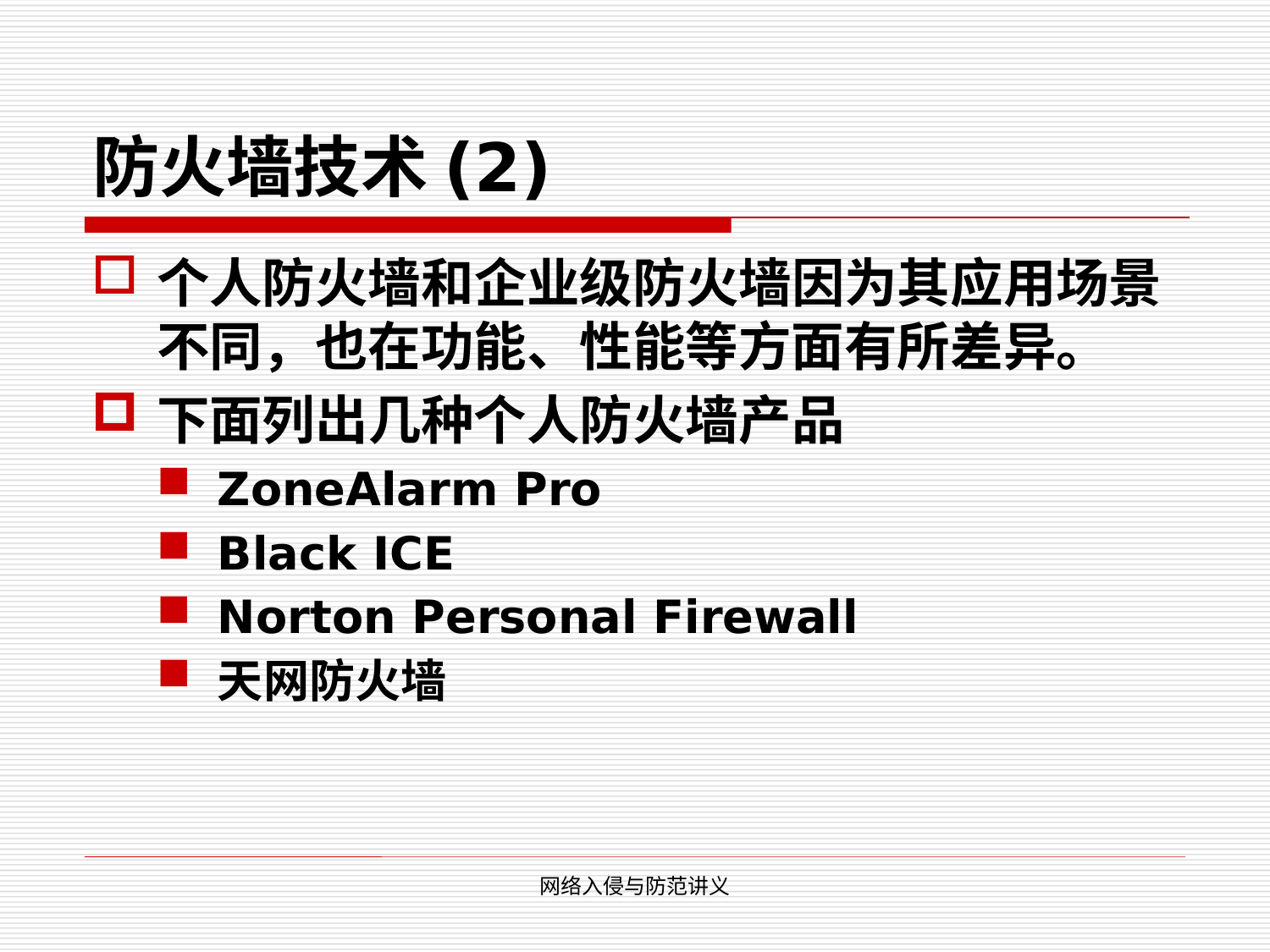

# 防火墙技术(2)
个人防火墙和企业级防火墙因为其应用场景不同，也在功能、性能等方面有所差异。
下面列出几种个人防火墙产品
ZoneAlarm Pro
Black ICE
Norton Personal Firewall
天网防火墙
网络入侵与防范讲义
161